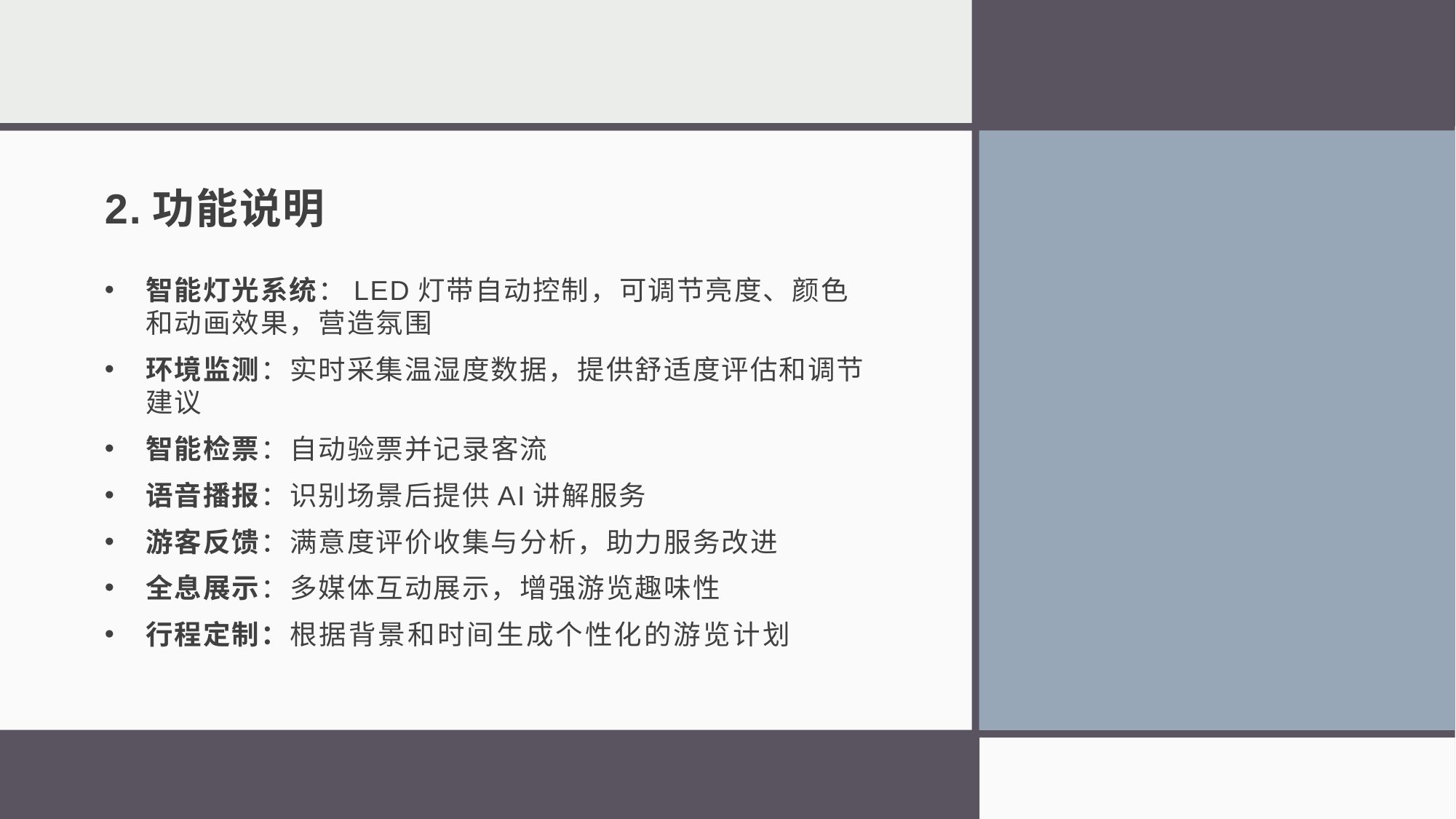

# 2.功能说明
智能灯光系统：LED灯带自动控制，可调节亮度、颜色和动画效果，营造氛围
环境监测：实时采集温湿度数据，提供舒适度评估和调节建议
智能检票：自动验票并记录客流
语音播报：识别场景后提供AI讲解服务
游客反馈：满意度评价收集与分析，助力服务改进
全息展示：多媒体互动展示，增强游览趣味性
行程定制：根据背景和时间生成个性化的游览计划